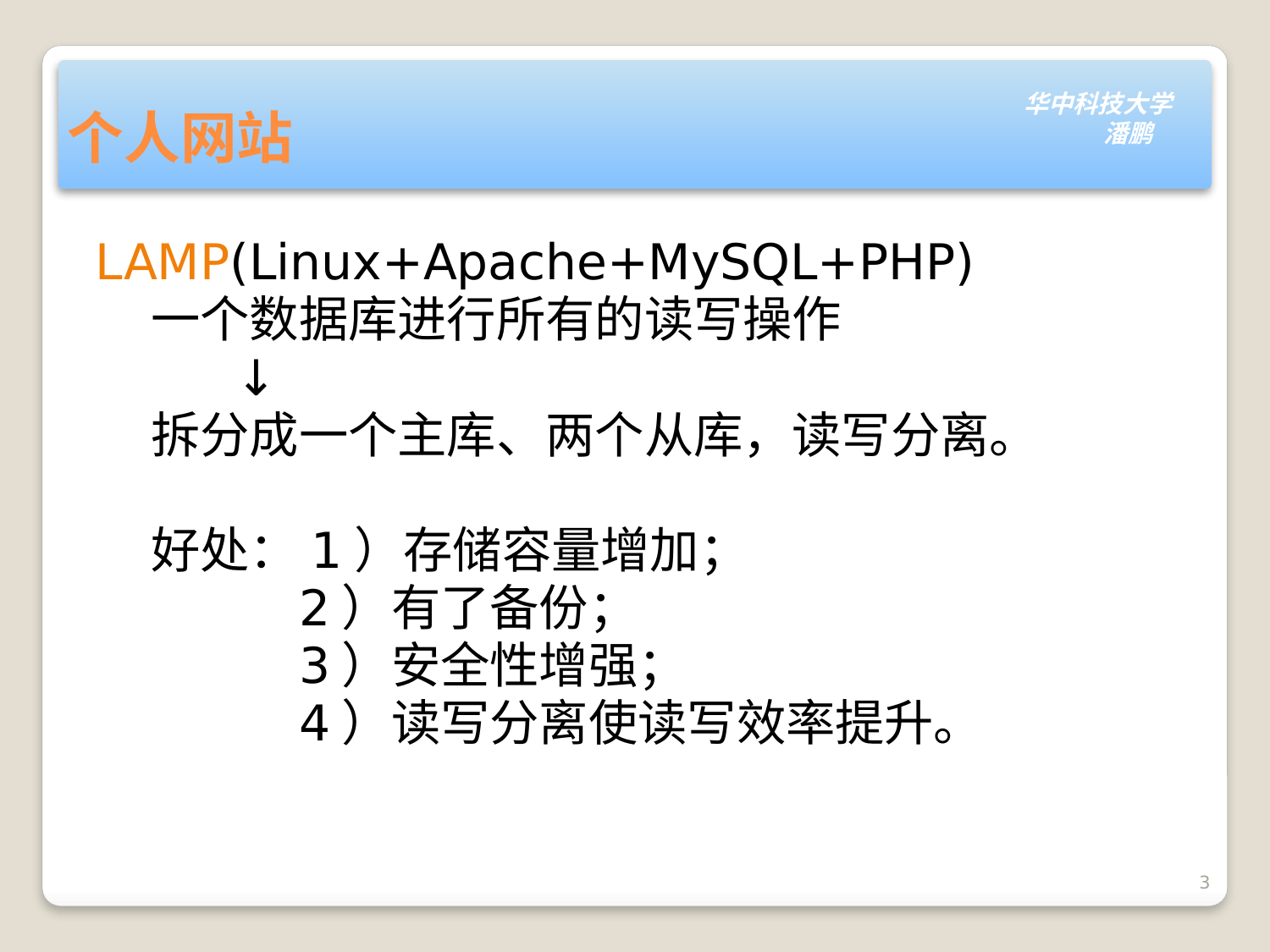

个人网站
LAMP(Linux+Apache+MySQL+PHP)
    一个数据库进行所有的读写操作
         ↓
    拆分成一个主库、两个从库，读写分离。

    好处：1）存储容量增加；
             2）有了备份；
             3）安全性增强；
             4）读写分离使读写效率提升。
3